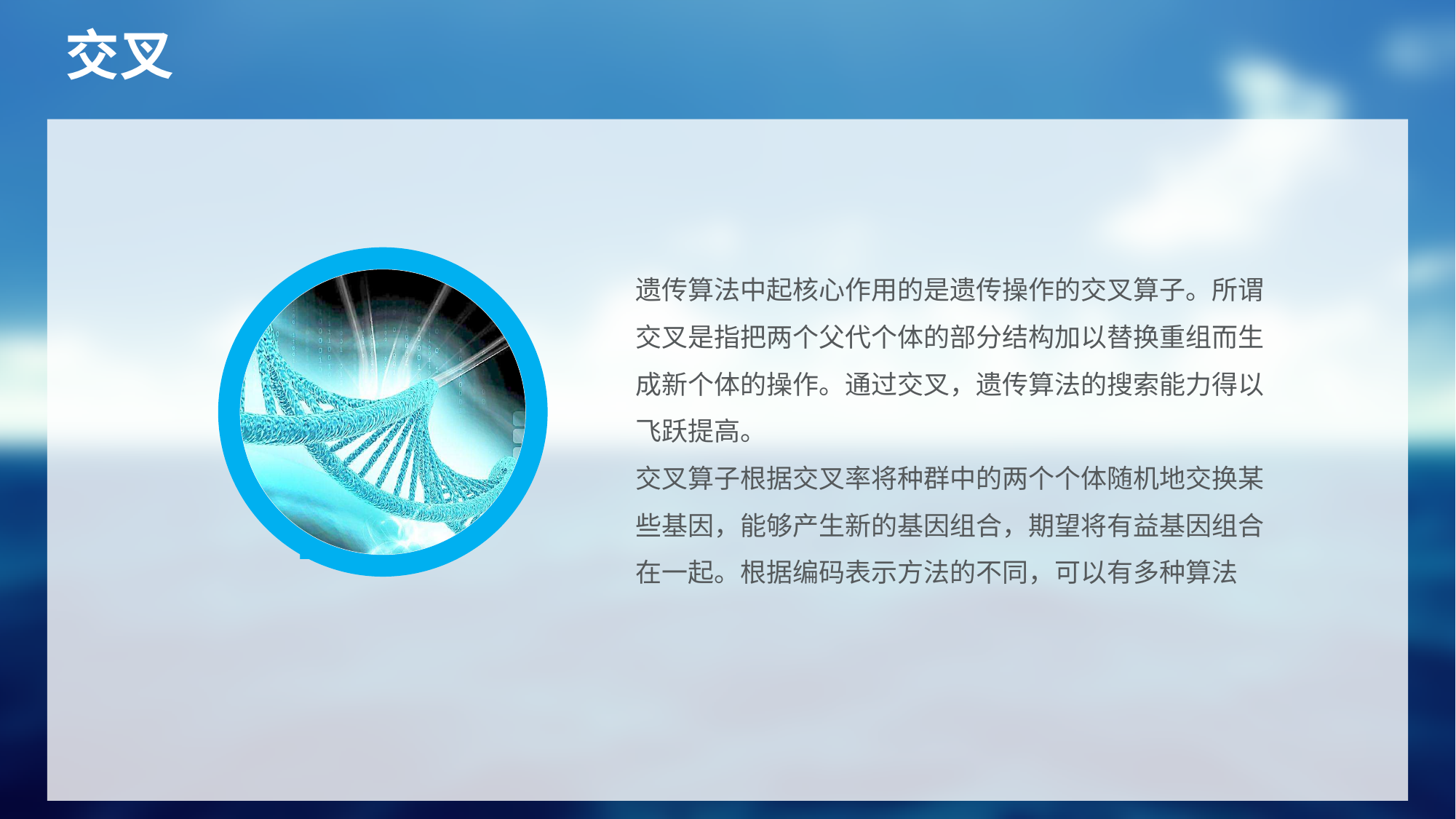

交叉

遗传算法中起核心作用的是遗传操作的交叉算子。所谓交叉是指把两个父代个体的部分结构加以替换重组而生成新个体的操作。通过交叉，遗传算法的搜索能力得以飞跃提高。
交叉算子根据交叉率将种群中的两个个体随机地交换某些基因，能够产生新的基因组合，期望将有益基因组合在一起。根据编码表示方法的不同，可以有多种算法

DOLOR SIT